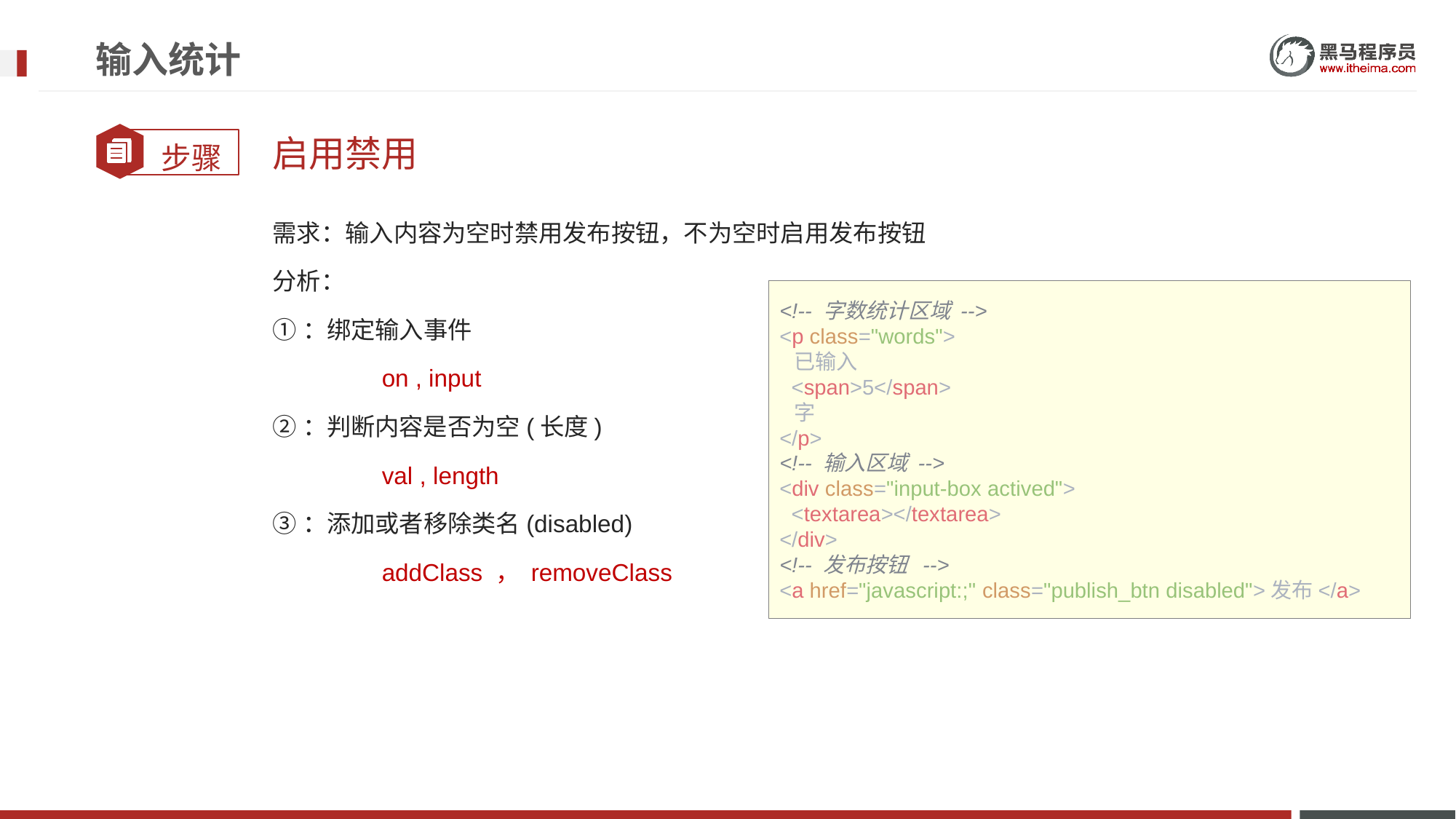

# 输入统计
启用禁用
需求：输入内容为空时禁用发布按钮，不为空时启用发布按钮
分析：
①：绑定输入事件
	on , input
②：判断内容是否为空(长度)
	val , length
③：添加或者移除类名(disabled)
	addClass ， removeClass

<!-- 字数统计区域 -->
<p class="words">
  已输入
  <span>5</span>
  字
</p>
<!-- 输入区域 -->
<div class="input-box actived">
  <textarea></textarea>
</div>
<!-- 发布按钮  -->
<a href="javascript:;" class="publish_btn disabled">发布</a>